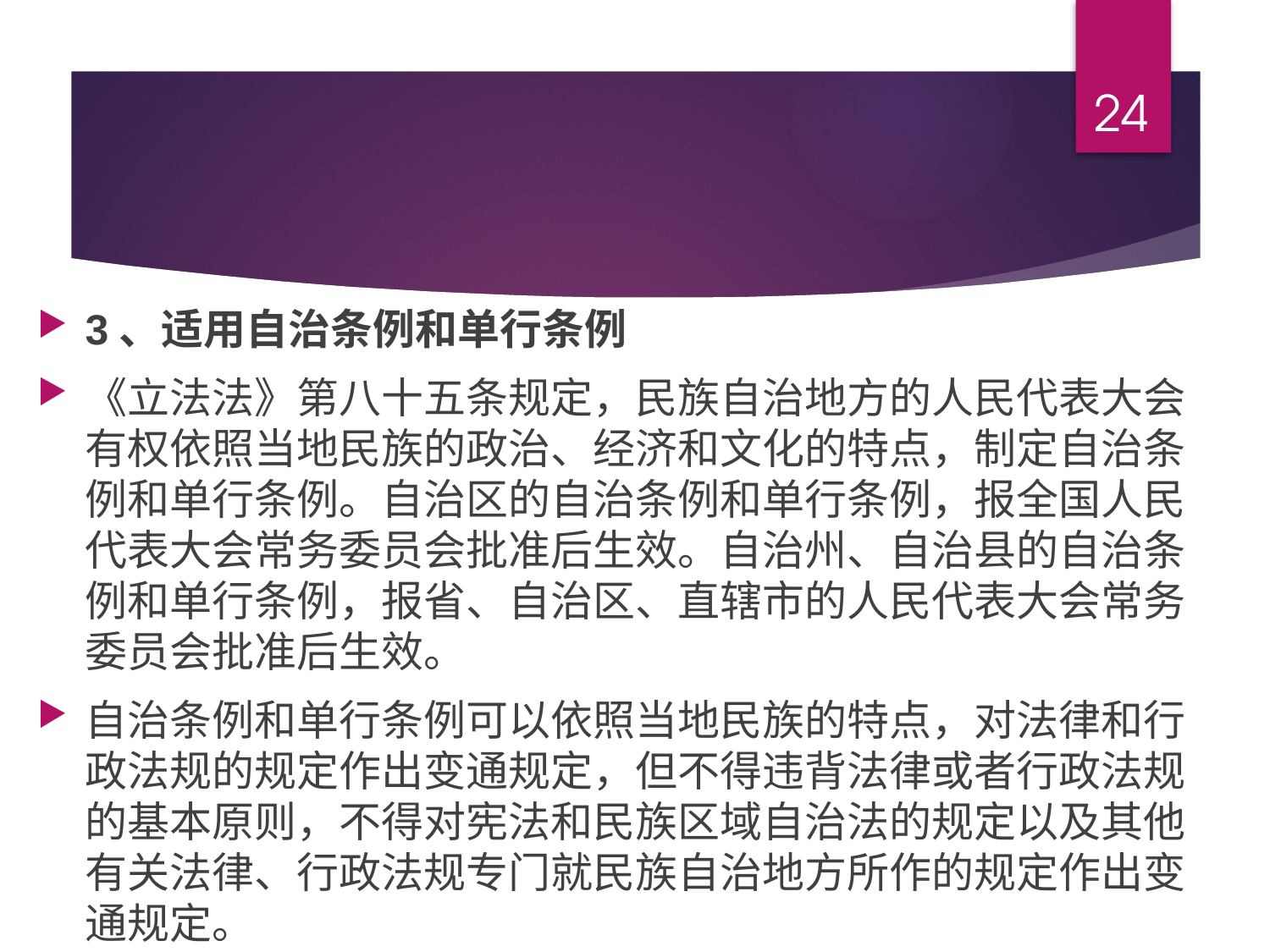

24
#
3、适用自治条例和单行条例
《立法法》第八十五条规定，民族自治地方的人民代表大会有权依照当地民族的政治、经济和文化的特点，制定自治条例和单行条例。自治区的自治条例和单行条例，报全国人民代表大会常务委员会批准后生效。自治州、自治县的自治条例和单行条例，报省、自治区、直辖市的人民代表大会常务委员会批准后生效。
自治条例和单行条例可以依照当地民族的特点，对法律和行政法规的规定作出变通规定，但不得违背法律或者行政法规的基本原则，不得对宪法和民族区域自治法的规定以及其他有关法律、行政法规专门就民族自治地方所作的规定作出变通规定。